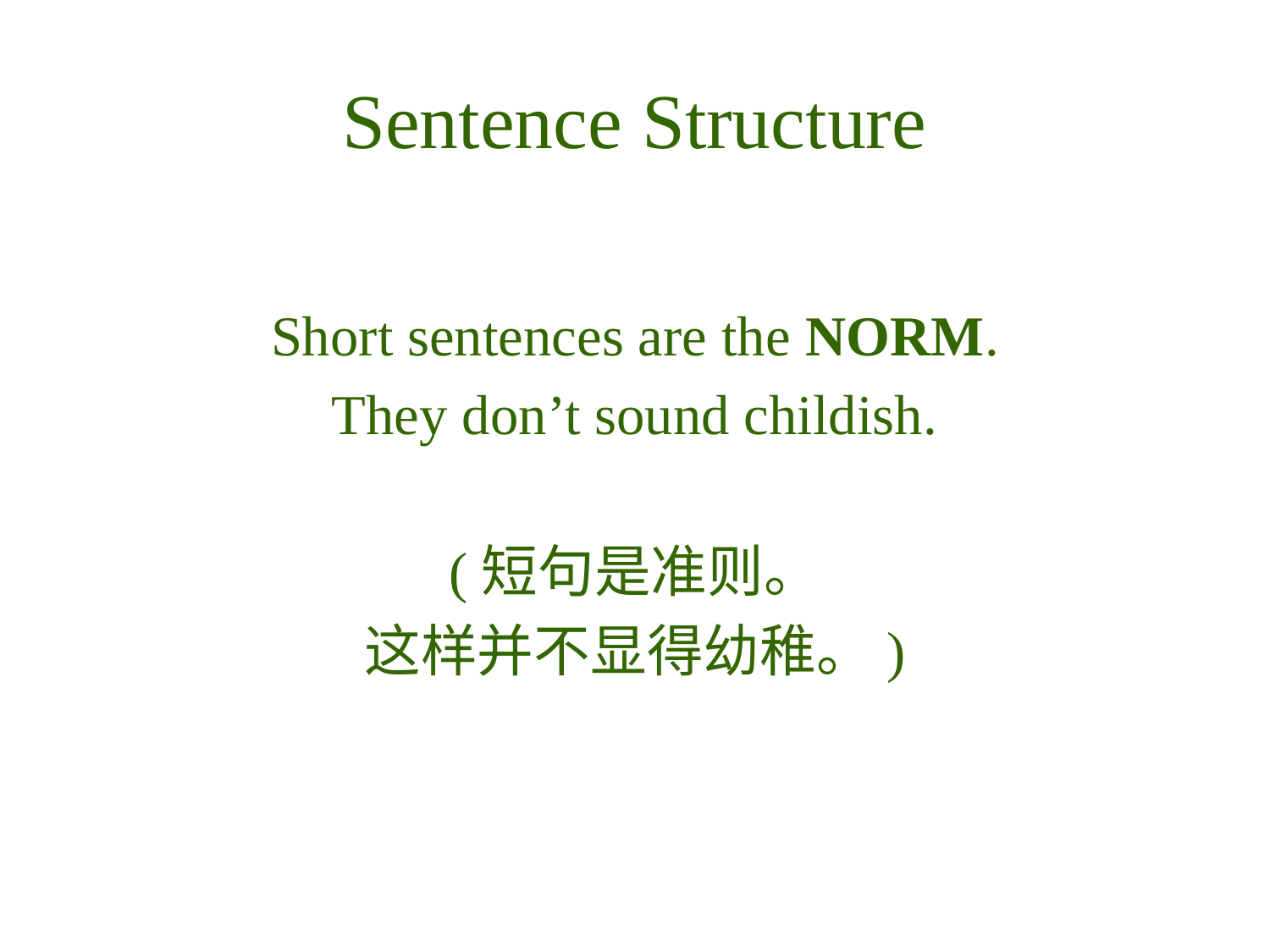

# Sentence Structure

Short sentences are the NORM.
They don’t sound childish.

(短句是准则。
这样并不显得幼稚。)